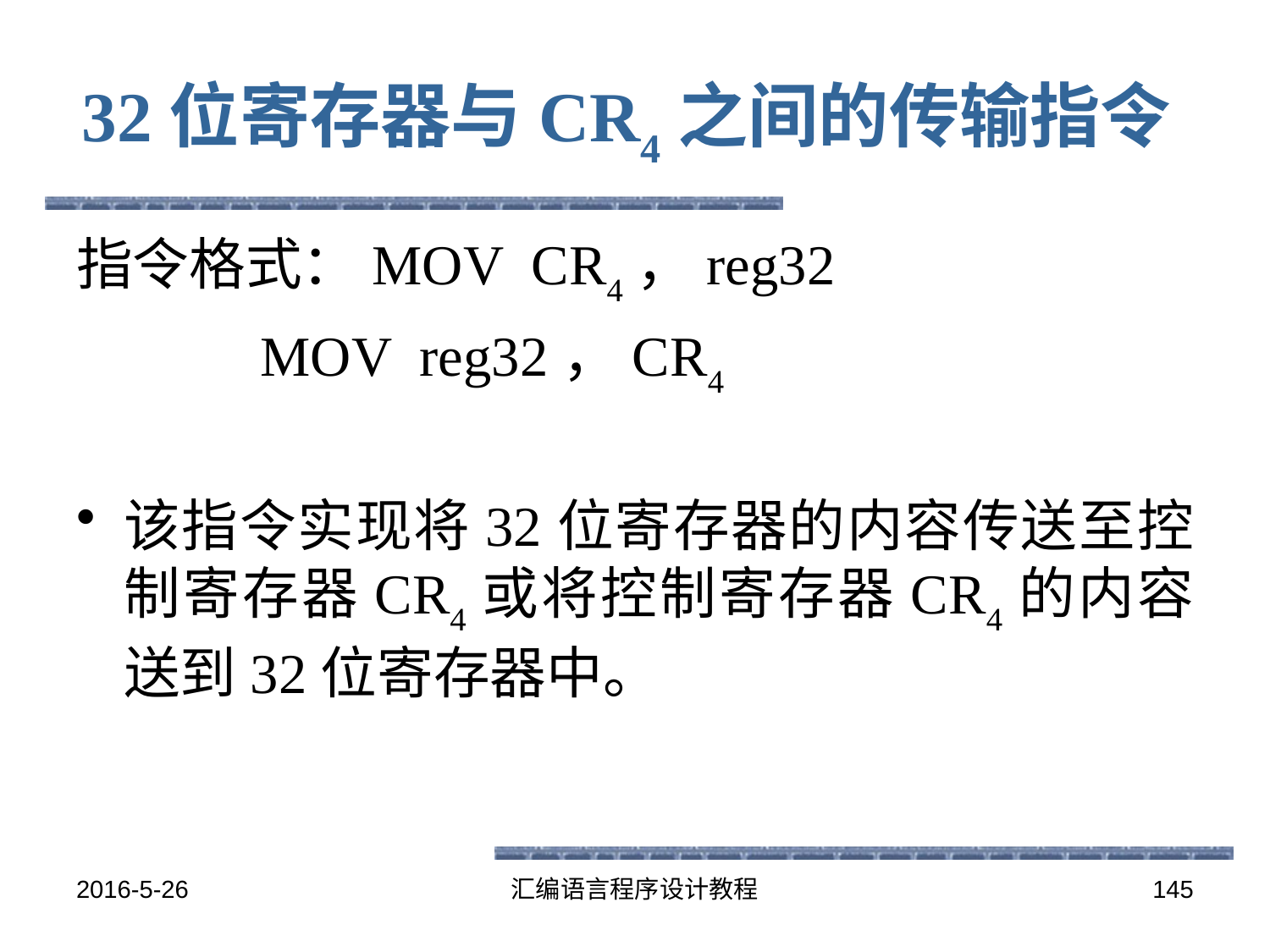

# 32位寄存器与CR4之间的传输指令
指令格式：MOV  CR4，reg32
             MOV  reg32，CR4

该指令实现将32位寄存器的内容传送至控制寄存器CR4或将控制寄存器CR4的内容送到32位寄存器中。
2016-5-26
汇编语言程序设计教程
145